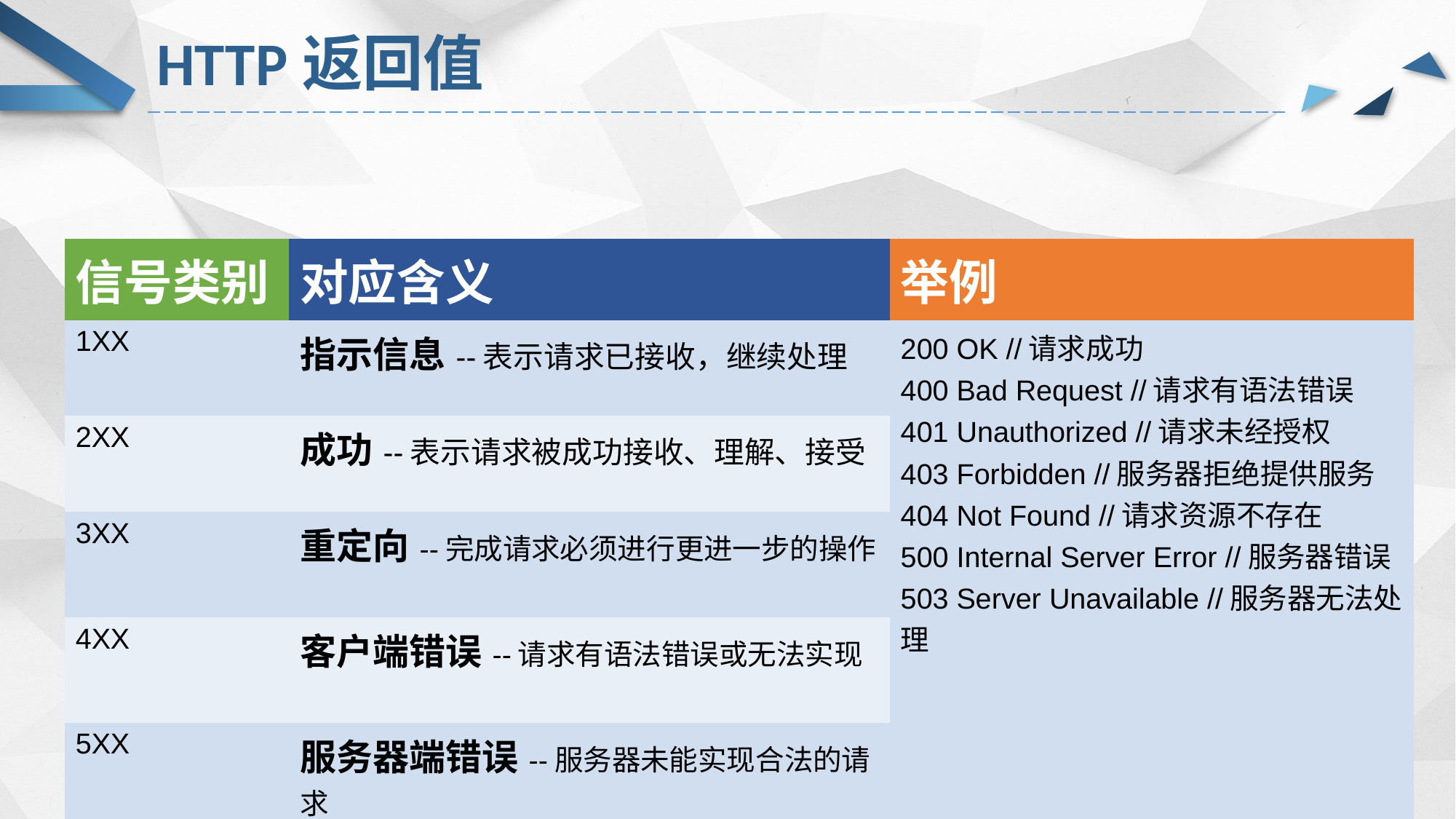

# HTTP返回值
| 信号类别 | 对应含义 | 举例 |
| --- | --- | --- |
| 1XX | 指示信息--表示请求已接收，继续处理 | 200 OK //请求成功 400 Bad Request //请求有语法错误 401 Unauthorized //请求未经授权 403 Forbidden //服务器拒绝提供服务 404 Not Found //请求资源不存在 500 Internal Server Error //服务器错误 503 Server Unavailable //服务器无法处理 |
| 2XX | 成功--表示请求被成功接收、理解、接受 |  |
| 3XX | 重定向--完成请求必须进行更进一步的操作 |  |
| 4XX | 客户端错误--请求有语法错误或无法实现 |  |
| 5XX | 服务器端错误--服务器未能实现合法的请求 |  |